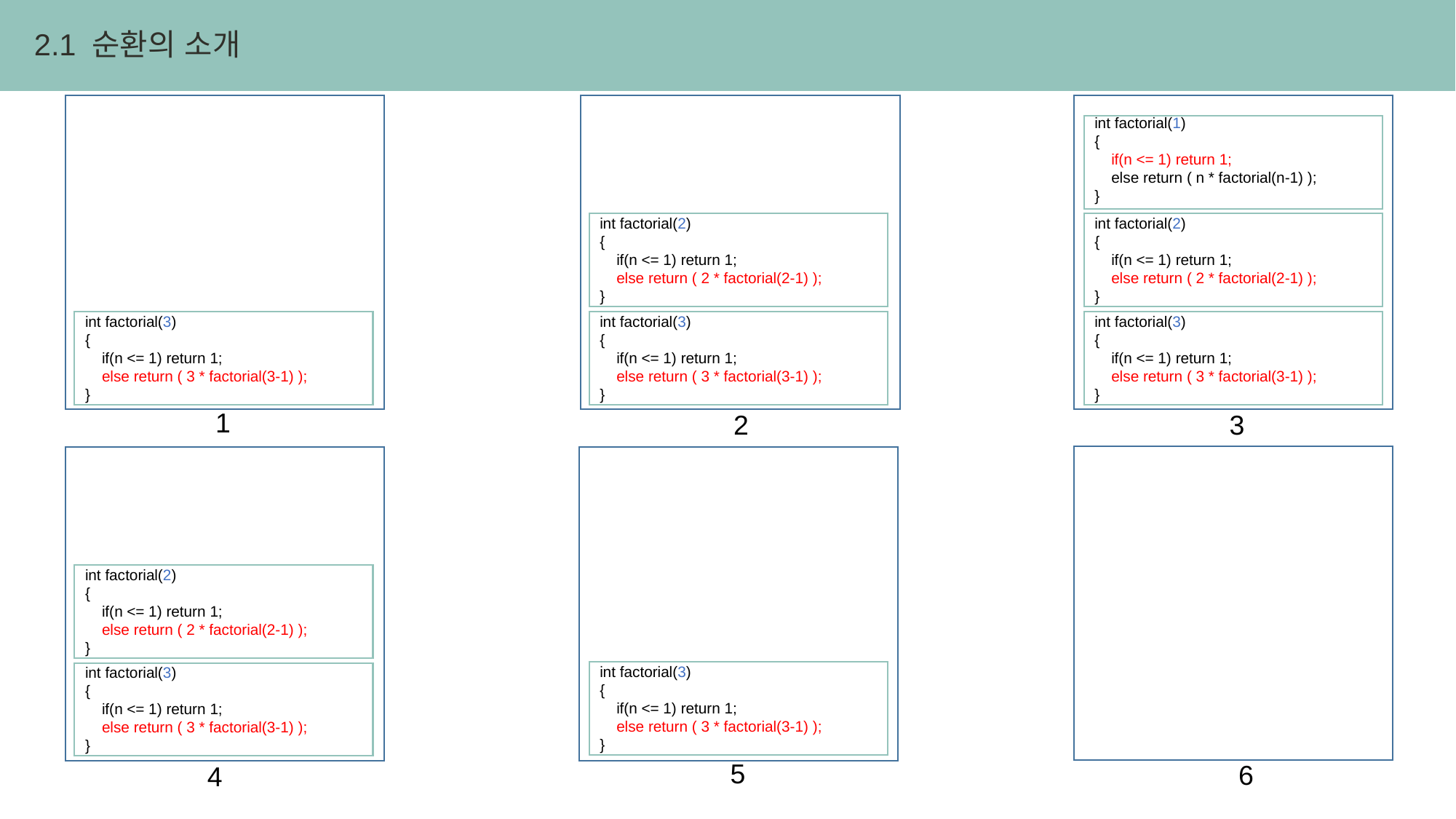

2.1 순환의 소개

int factorial(1)
{
    if(n <= 1) return 1;
    else return ( n * factorial(n-1) );
}

int factorial(2)
{
    if(n <= 1) return 1;
    else return ( 2 * factorial(2-1) );
}
int factorial(2)
{
    if(n <= 1) return 1;
    else return ( 2 * factorial(2-1) );
}

int factorial(3)
{
    if(n <= 1) return 1;
    else return ( 3 * factorial(3-1) );
}
int factorial(3)
{
    if(n <= 1) return 1;
    else return ( 3 * factorial(3-1) );
}
int factorial(3)
{
    if(n <= 1) return 1;
    else return ( 3 * factorial(3-1) );
}

1
3
2

int factorial(2)
{
    if(n <= 1) return 1;
    else return ( 2 * factorial(2-1) );
}

int factorial(3)
{
    if(n <= 1) return 1;
    else return ( 3 * factorial(3-1) );
}
int factorial(3)
{
    if(n <= 1) return 1;
    else return ( 3 * factorial(3-1) );
}

5
6
4